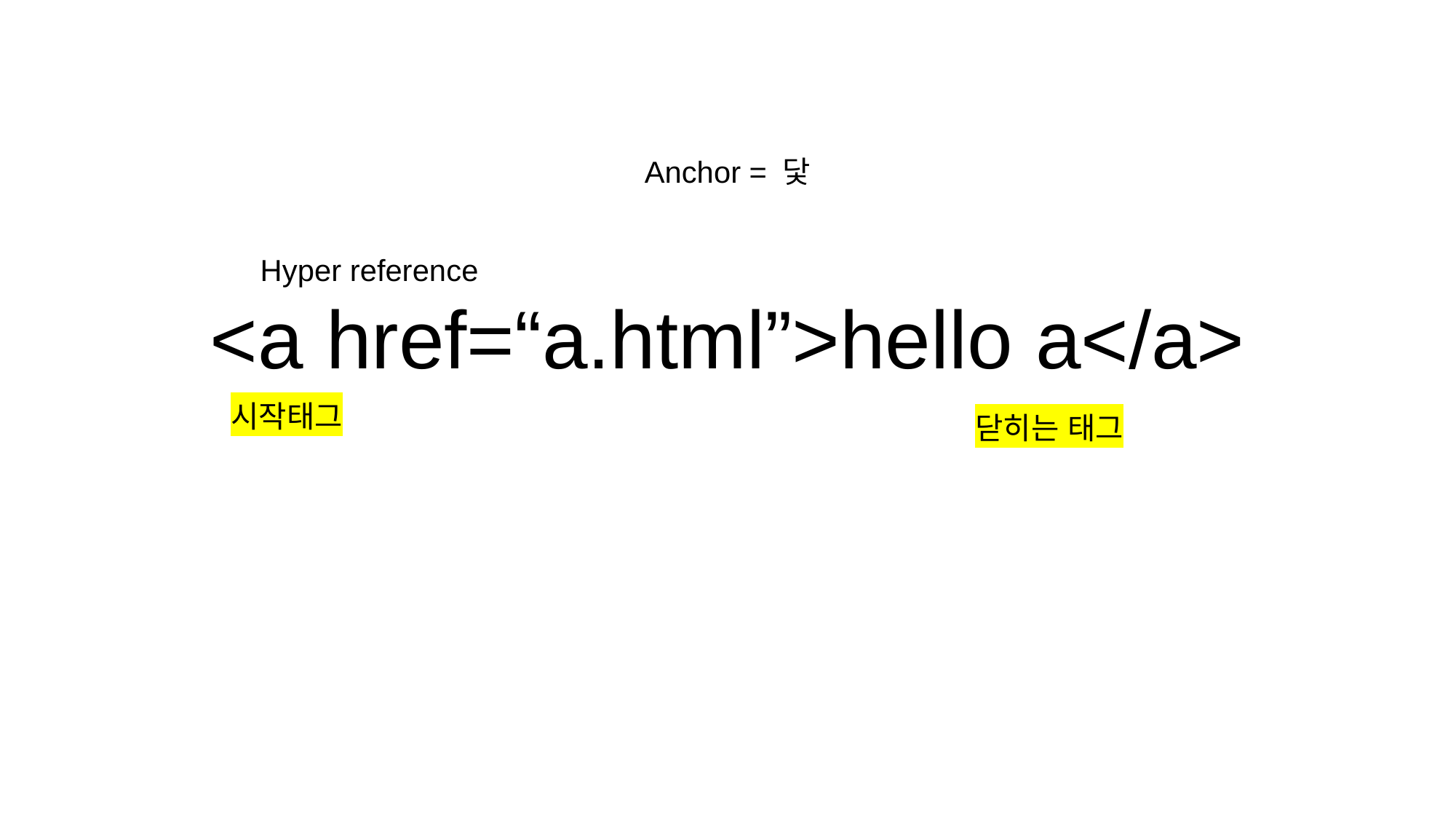

Anchor = 닻
Hyper reference
<a href=“a.html”>hello a</a>
시작태그
닫히는 태그